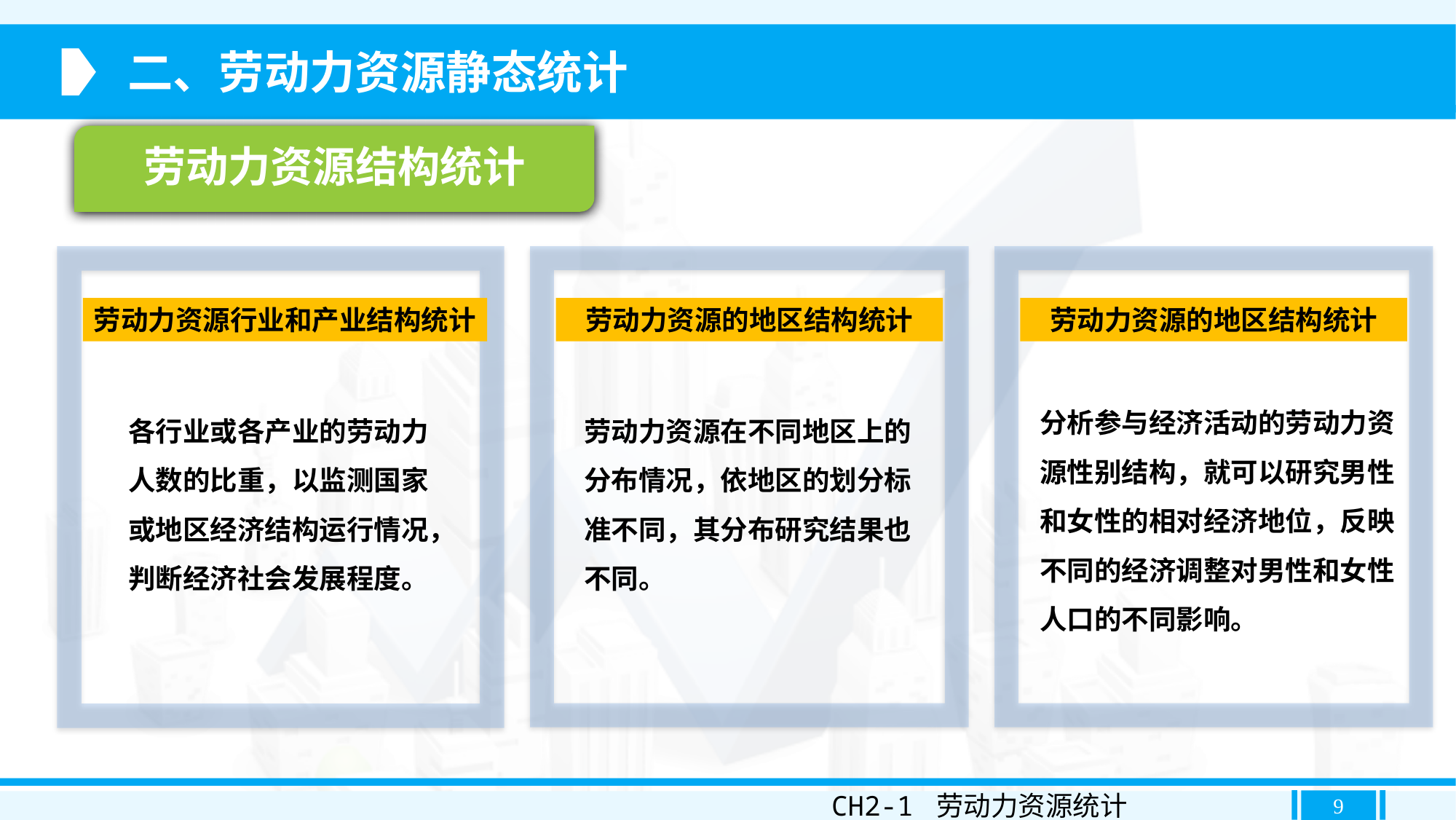

二、劳动力资源静态统计

劳动力资源结构统计

劳动力资源行业和产业结构统计
劳动力资源的地区结构统计
劳动力资源的地区结构统计
分析参与经济活动的劳动力资源性别结构，就可以研究男性和女性的相对经济地位，反映不同的经济调整对男性和女性人口的不同影响。
各行业或各产业的劳动力人数的比重，以监测国家或地区经济结构运行情况，判断经济社会发展程度。
劳动力资源在不同地区上的分布情况，依地区的划分标准不同，其分布研究结果也不同。
CH2-1 劳动力资源统计
9